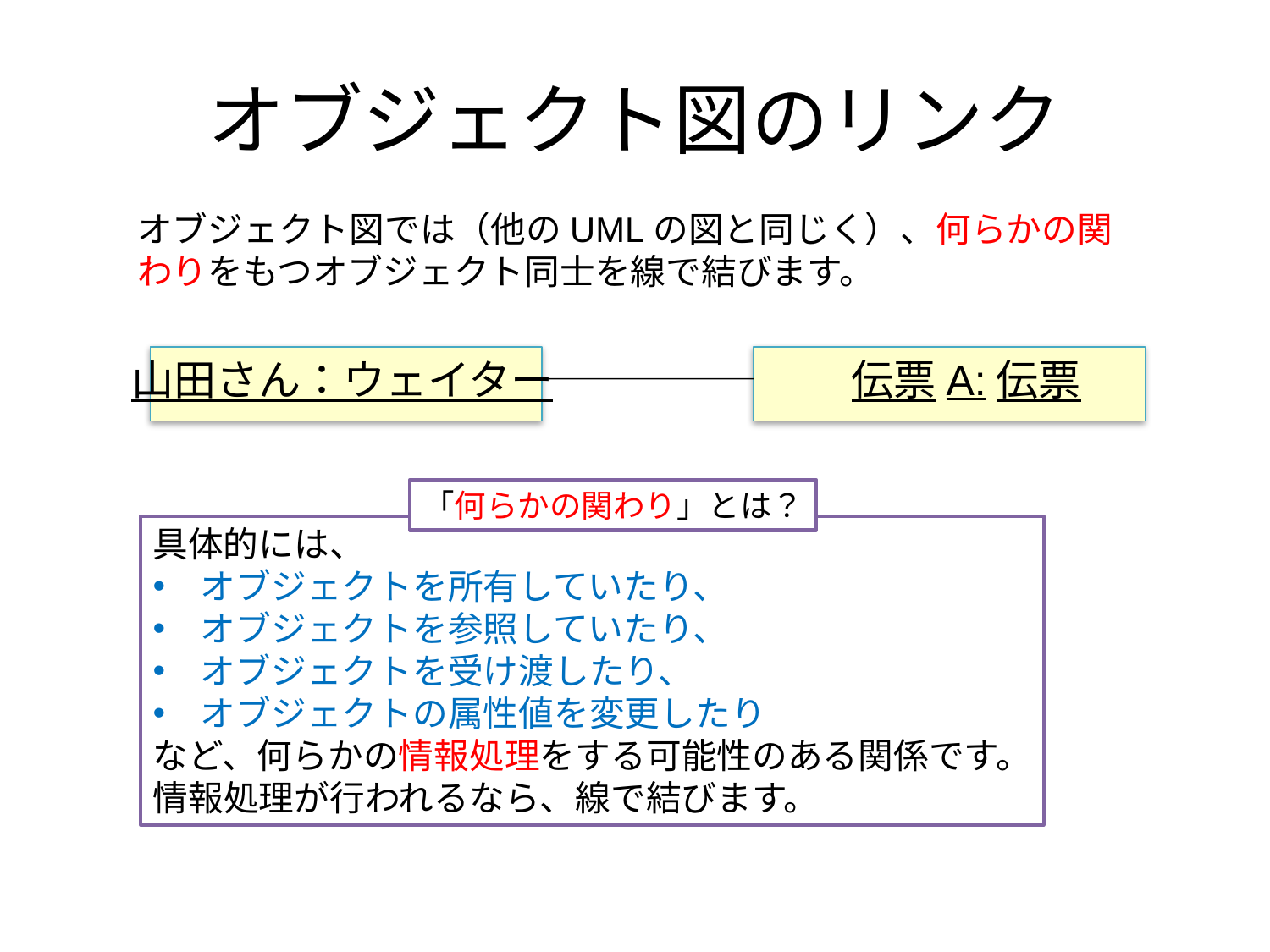

# オブジェクト図のリンク
オブジェクト図では（他のUMLの図と同じく）、何らかの関わりをもつオブジェクト同士を線で結びます。

山田さん：ウェイター

伝票A:伝票

「何らかの関わり」とは？
具体的には、
オブジェクトを所有していたり、
オブジェクトを参照していたり、
オブジェクトを受け渡したり、
オブジェクトの属性値を変更したり
など、何らかの情報処理をする可能性のある関係です。
情報処理が行われるなら、線で結びます。